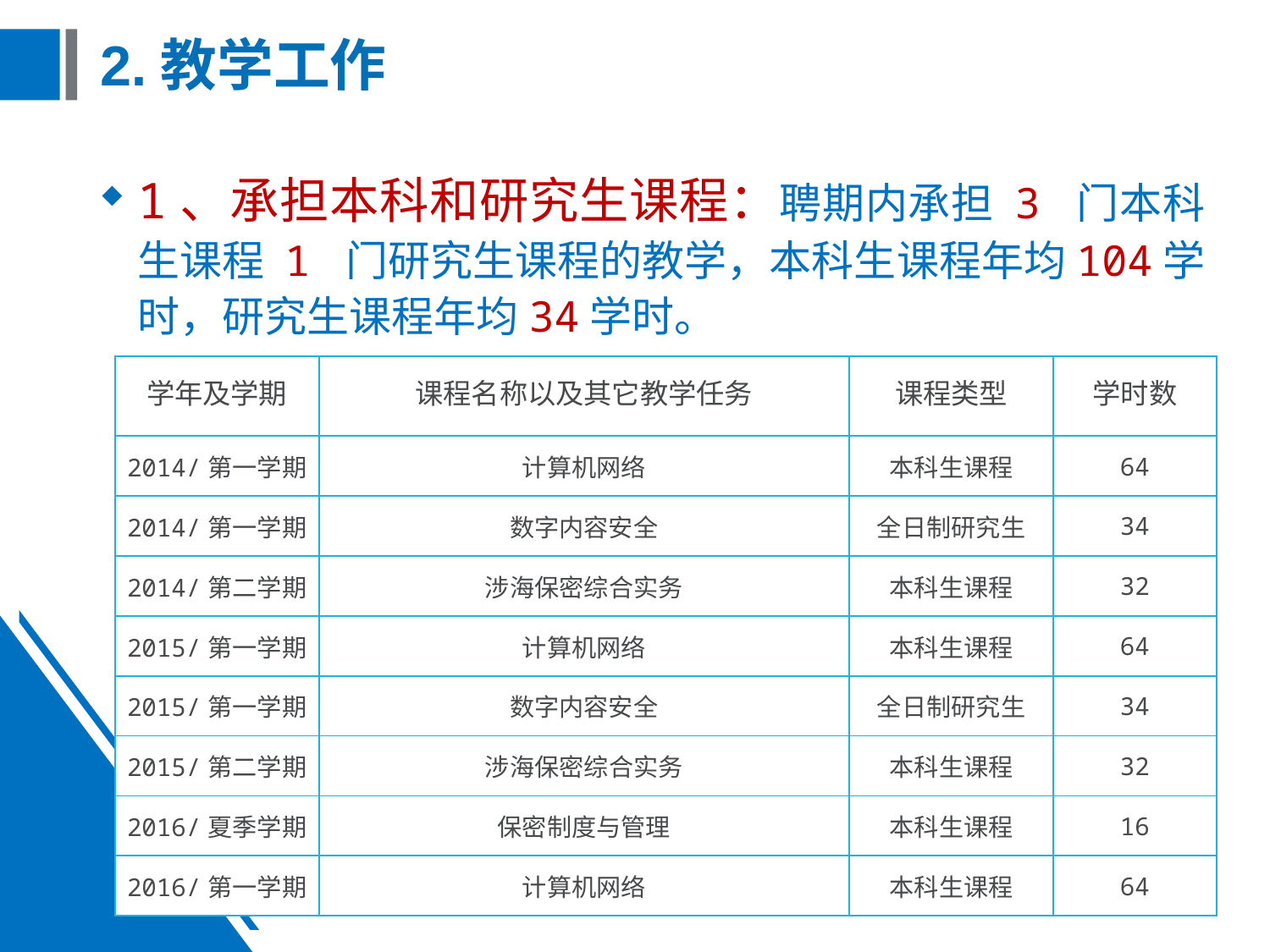

# 2.教学工作
1、承担本科和研究生课程：聘期内承担 3 门本科生课程 1 门研究生课程的教学，本科生课程年均104学时，研究生课程年均34学时。

| 学年及学期 | 课程名称以及其它教学任务 | 课程类型 | 学时数 |
| --- | --- | --- | --- |
| 2014/第一学期 | 计算机网络 | 本科生课程 | 64 |
| 2014/第一学期 | 数字内容安全 | 全日制研究生 | 34 |
| 2014/第二学期 | 涉海保密综合实务 | 本科生课程 | 32 |
| 2015/第一学期 | 计算机网络 | 本科生课程 | 64 |
| 2015/第一学期 | 数字内容安全 | 全日制研究生 | 34 |
| 2015/第二学期 | 涉海保密综合实务 | 本科生课程 | 32 |
| 2016/夏季学期 | 保密制度与管理 | 本科生课程 | 16 |
| 2016/第一学期 | 计算机网络 | 本科生课程 | 64 |